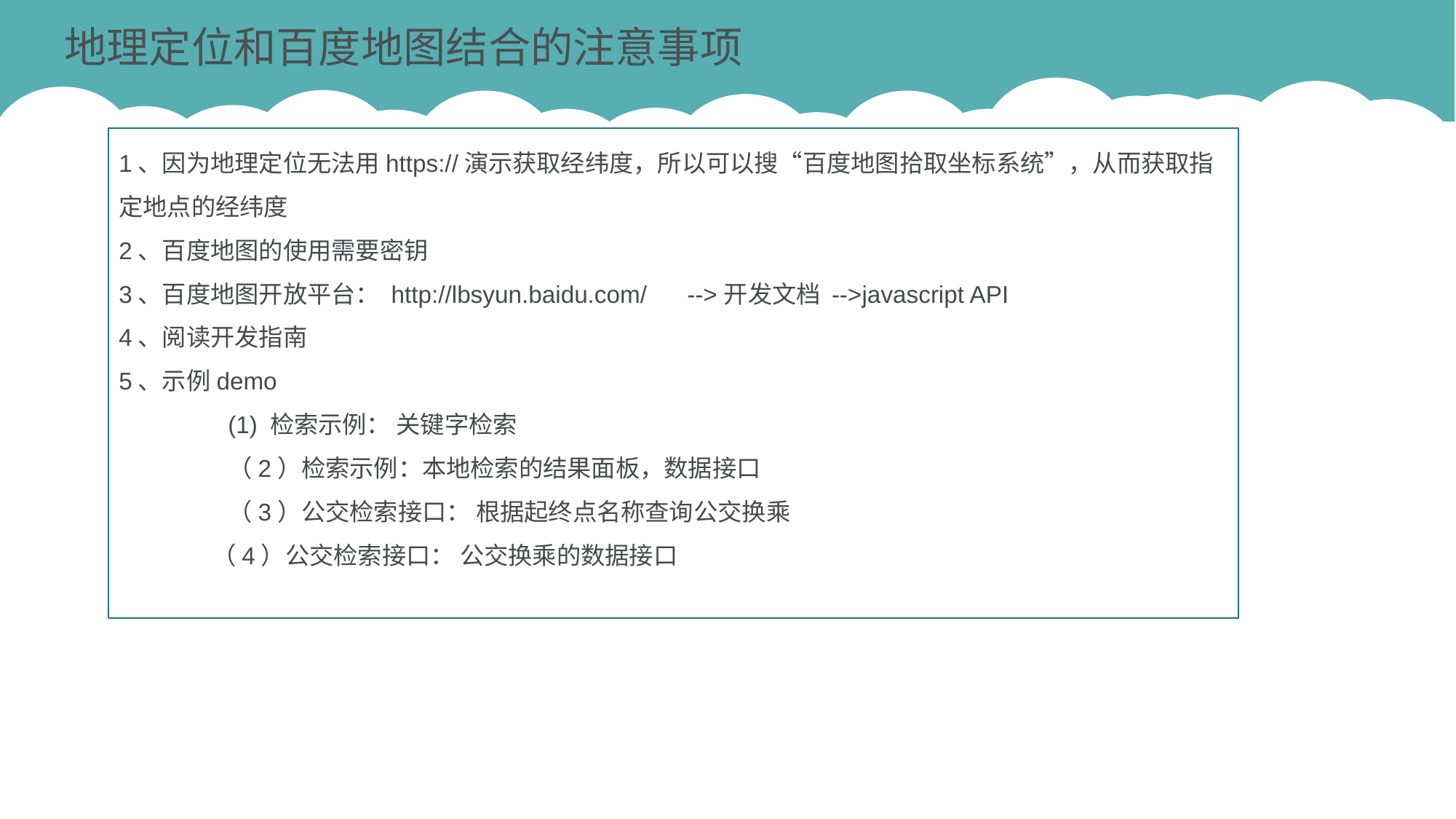

地理定位和百度地图结合的注意事项
1、因为地理定位无法用https://演示获取经纬度，所以可以搜“百度地图拾取坐标系统”，从而获取指定地点的经纬度
2、百度地图的使用需要密钥
3、百度地图开放平台： http://lbsyun.baidu.com/      -->开发文档 -->javascript API
4、阅读开发指南
5、示例demo
	(1) 检索示例： 关键字检索
	（2）检索示例：本地检索的结果面板，数据接口
	（3）公交检索接口： 根据起终点名称查询公交换乘
                （4）公交检索接口： 公交换乘的数据接口